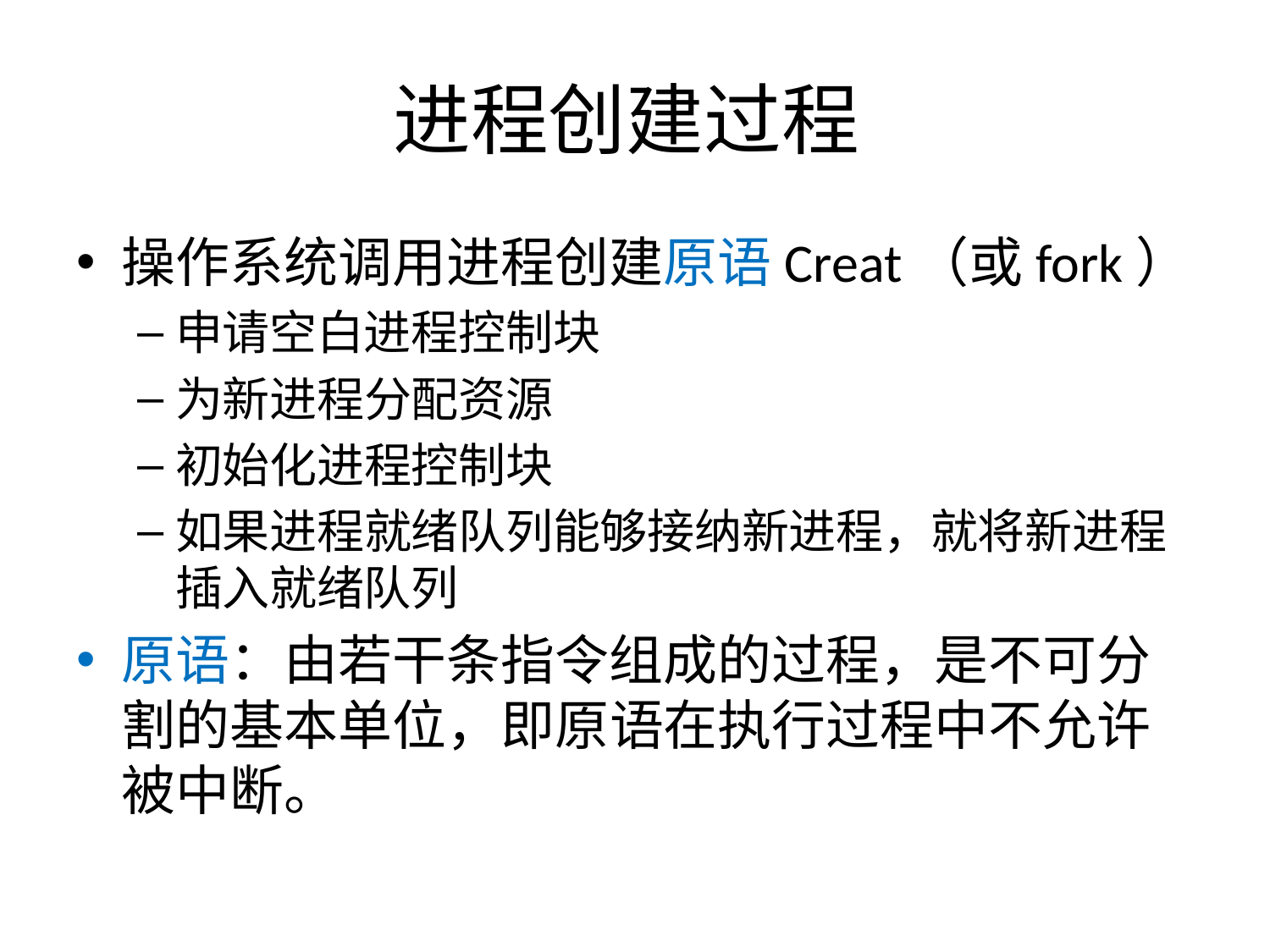

# 进程创建过程
操作系统调用进程创建原语Creat（或fork）
申请空白进程控制块
为新进程分配资源
初始化进程控制块
如果进程就绪队列能够接纳新进程，就将新进程插入就绪队列
原语：由若干条指令组成的过程，是不可分割的基本单位，即原语在执行过程中不允许被中断。